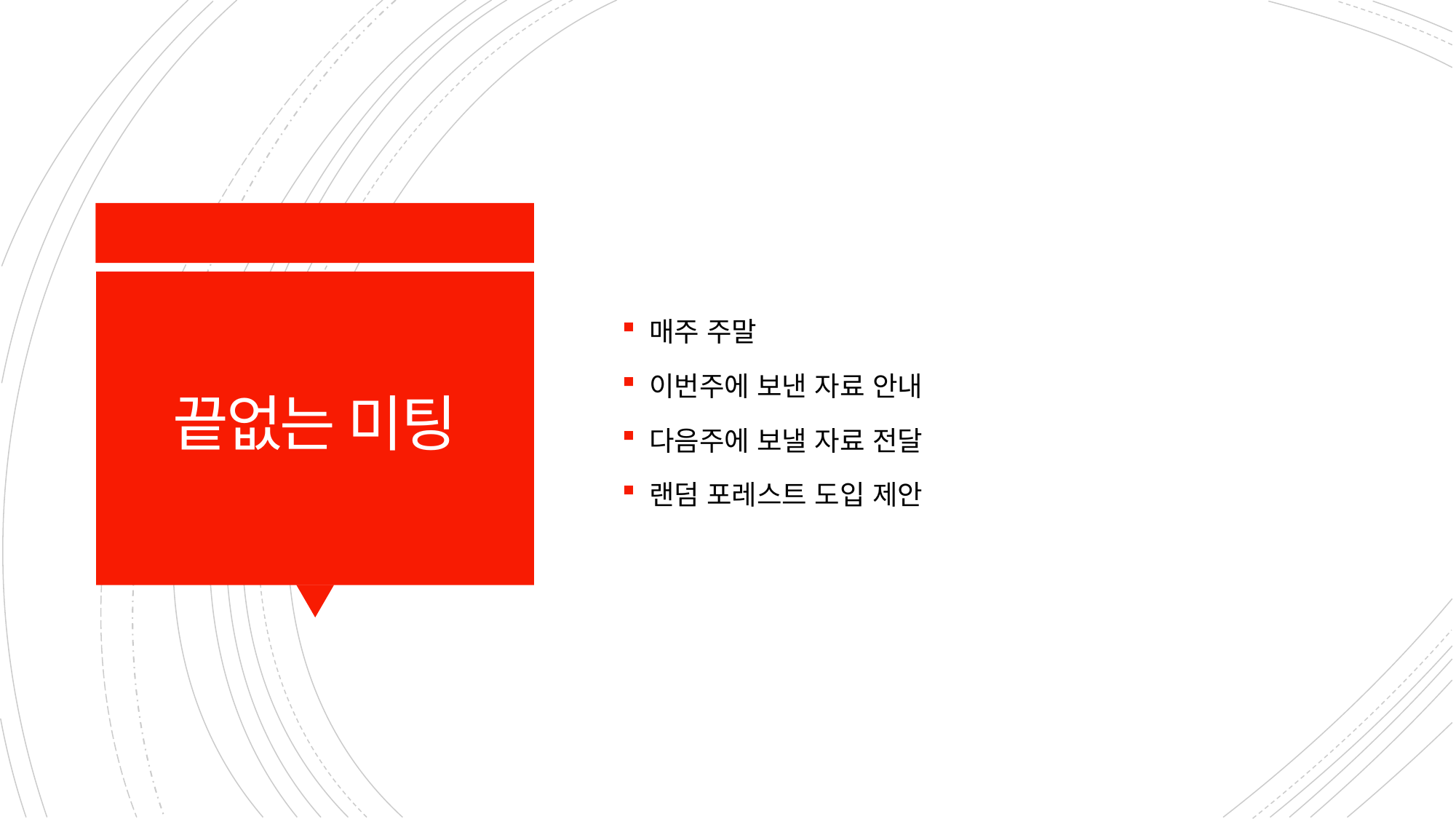

매주 주말
이번주에 보낸 자료 안내
다음주에 보낼 자료 전달
랜덤 포레스트 도입 제안
# 끝없는 미팅